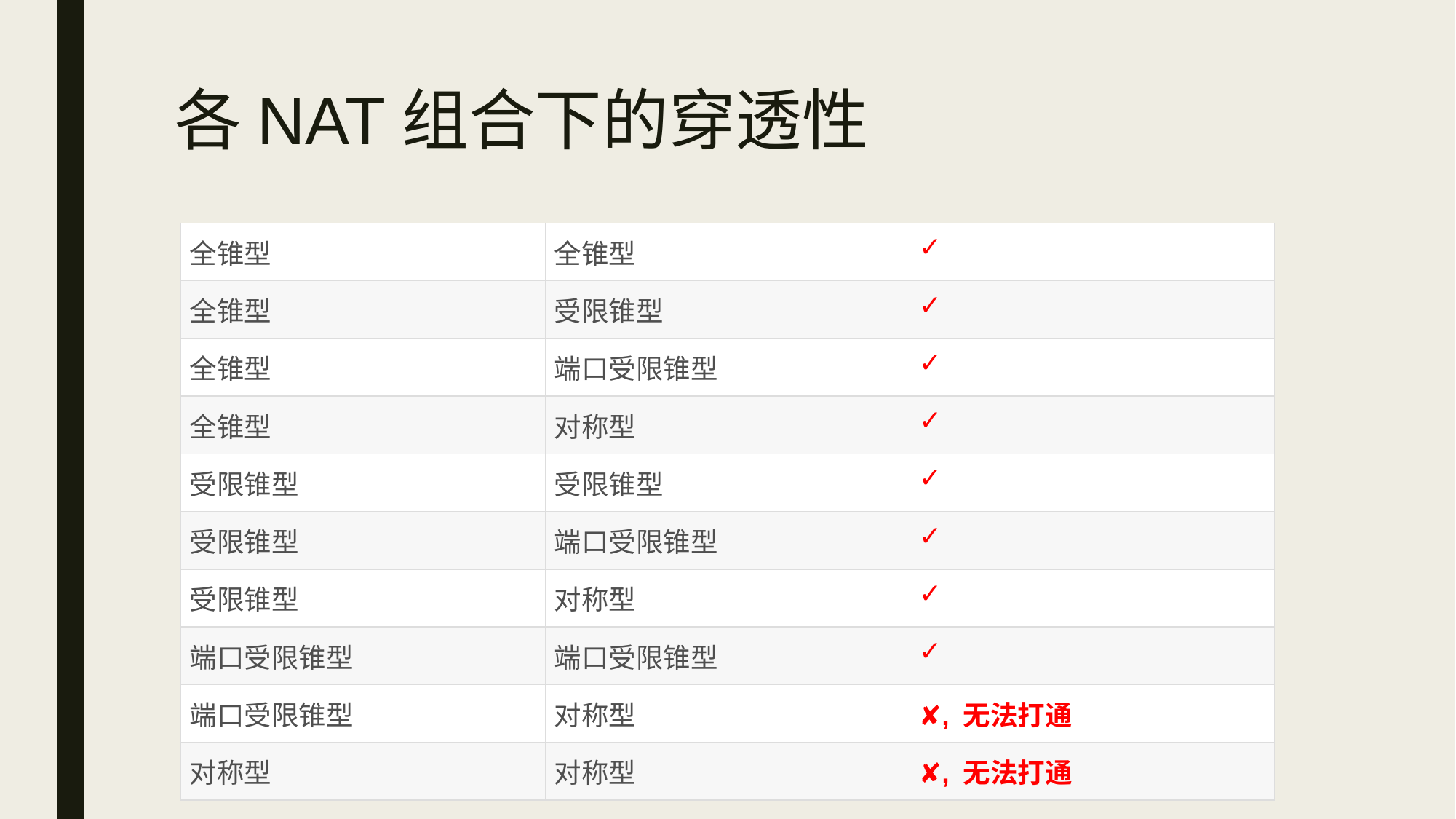

# 各NAT组合下的穿透性
| 全锥型 | 全锥型 | ✓ |
| --- | --- | --- |
| 全锥型 | 受限锥型 | ✓ |
| 全锥型 | 端口受限锥型 | ✓ |
| 全锥型 | 对称型 | ✓ |
| 受限锥型 | 受限锥型 | ✓ |
| 受限锥型 | 端口受限锥型 | ✓ |
| 受限锥型 | 对称型 | ✓ |
| 端口受限锥型 | 端口受限锥型 | ✓ |
| 端口受限锥型 | 对称型 | ✘, 无法打通 |
| 对称型 | 对称型 | ✘, 无法打通 |